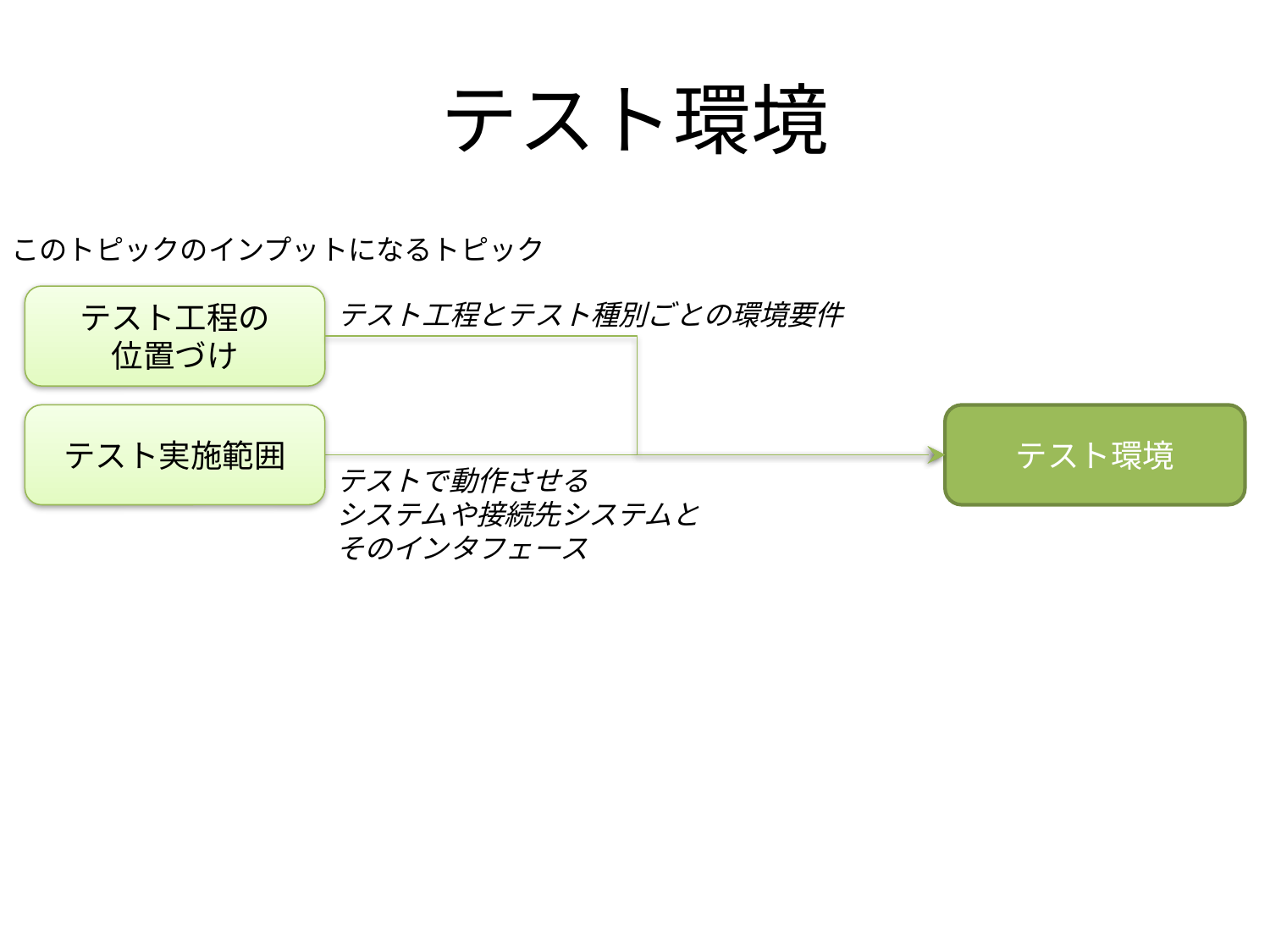

# テスト環境
このトピックのインプットになるトピック
テスト工程の
位置づけ
テスト工程とテスト種別ごとの環境要件
テスト実施範囲
テスト環境
テストで動作させる
システムや接続先システムと
そのインタフェース